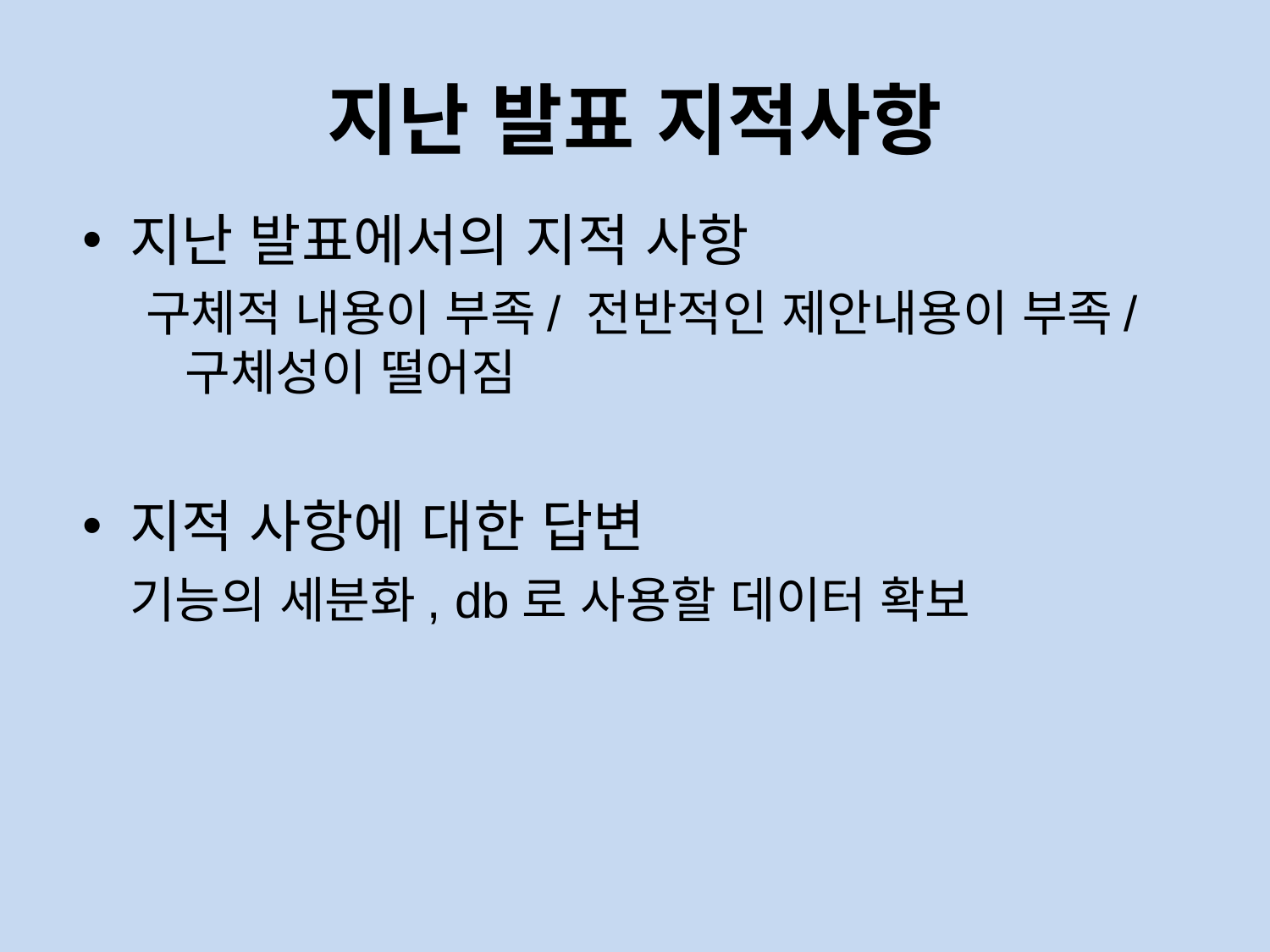

# 지난 발표 지적사항
지난 발표에서의 지적 사항
구체적 내용이 부족/ 전반적인 제안내용이 부족/구체성이 떨어짐

지적 사항에 대한 답변
	기능의 세분화, db로 사용할 데이터 확보